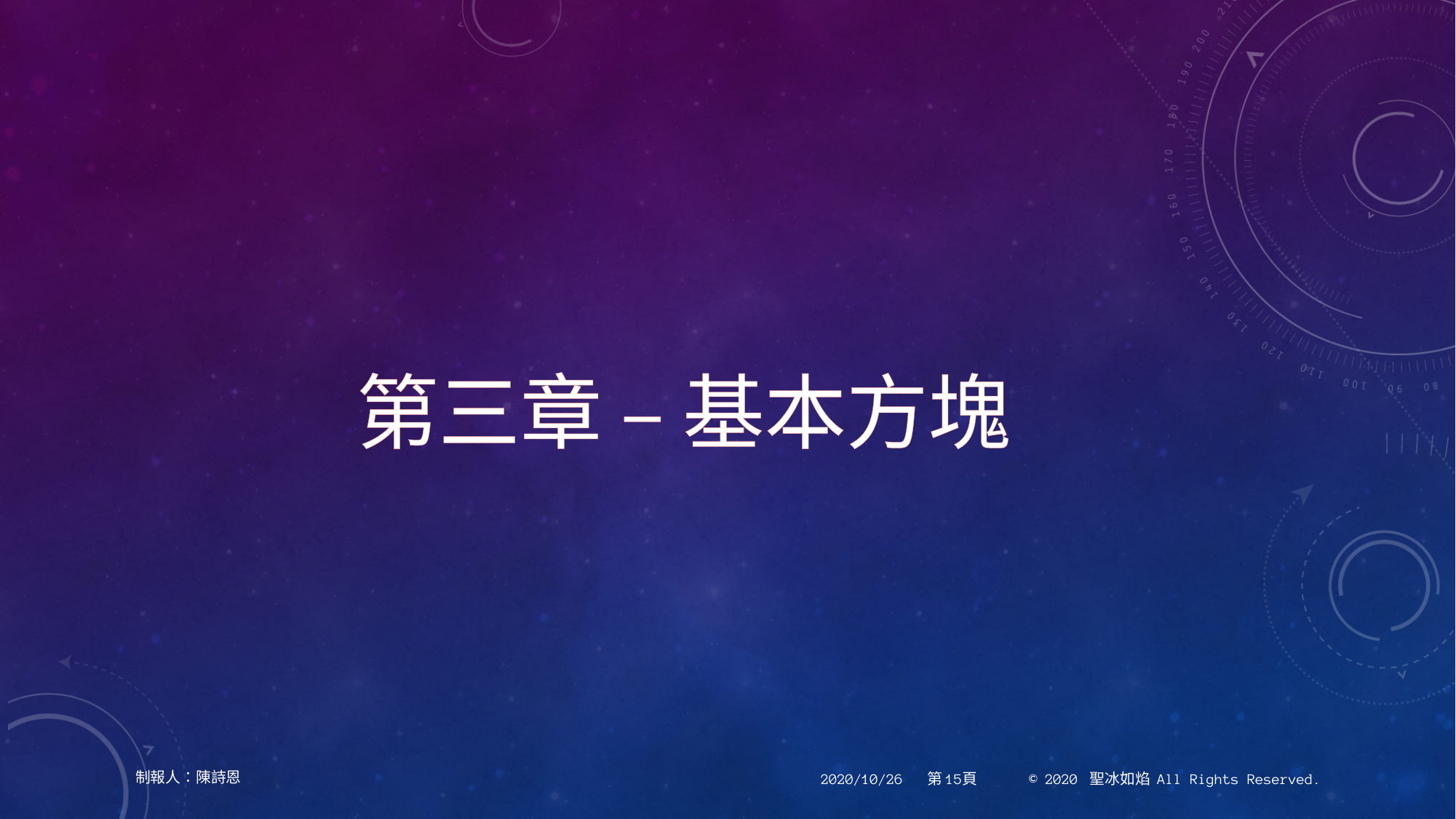

# 第三章 – 基本方塊
第15頁
制報人：陳詩恩
2020/10/26